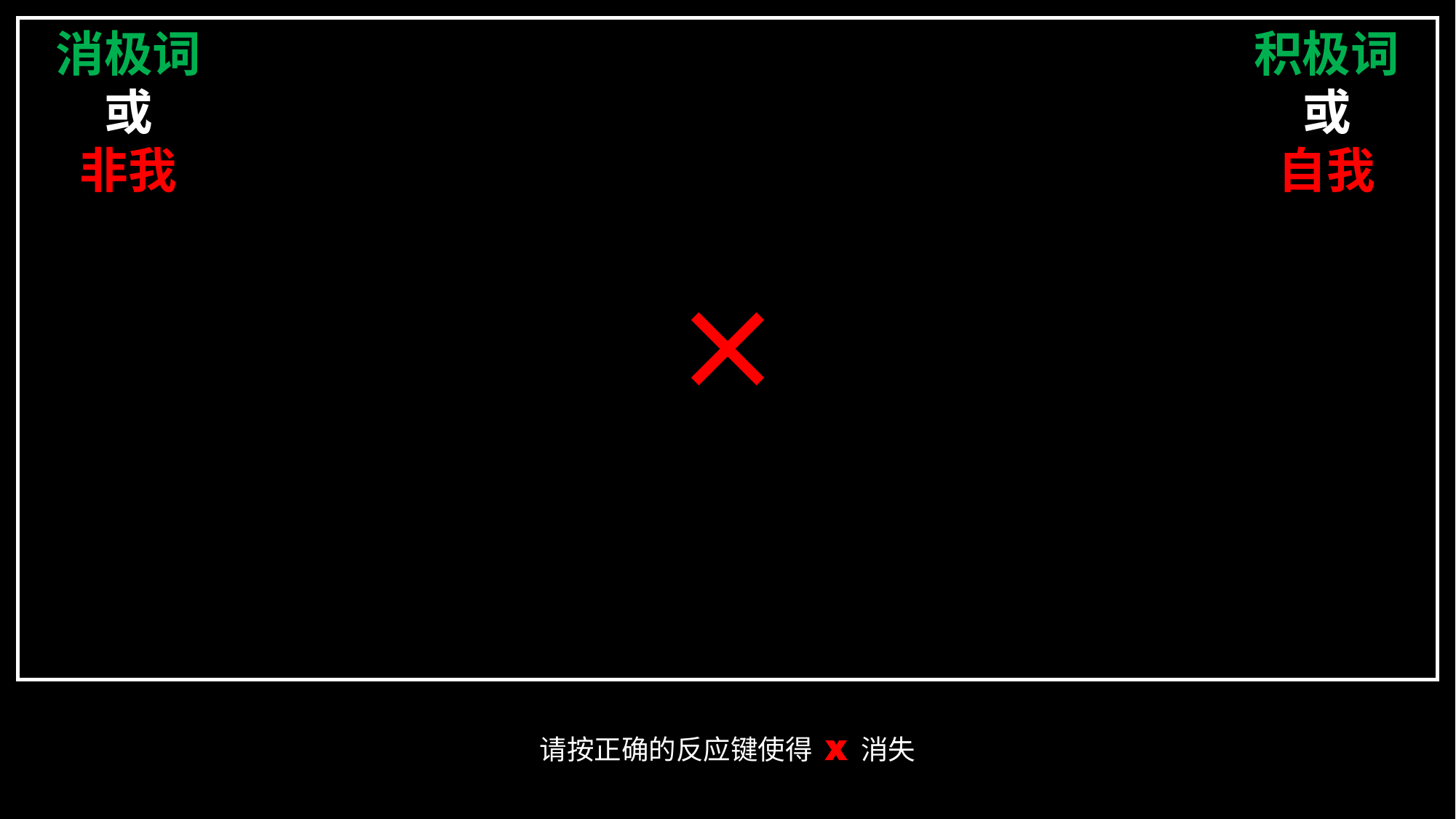

消极词
或
非我
积极词
或
自我

请按正确的反应键使得 X 消失